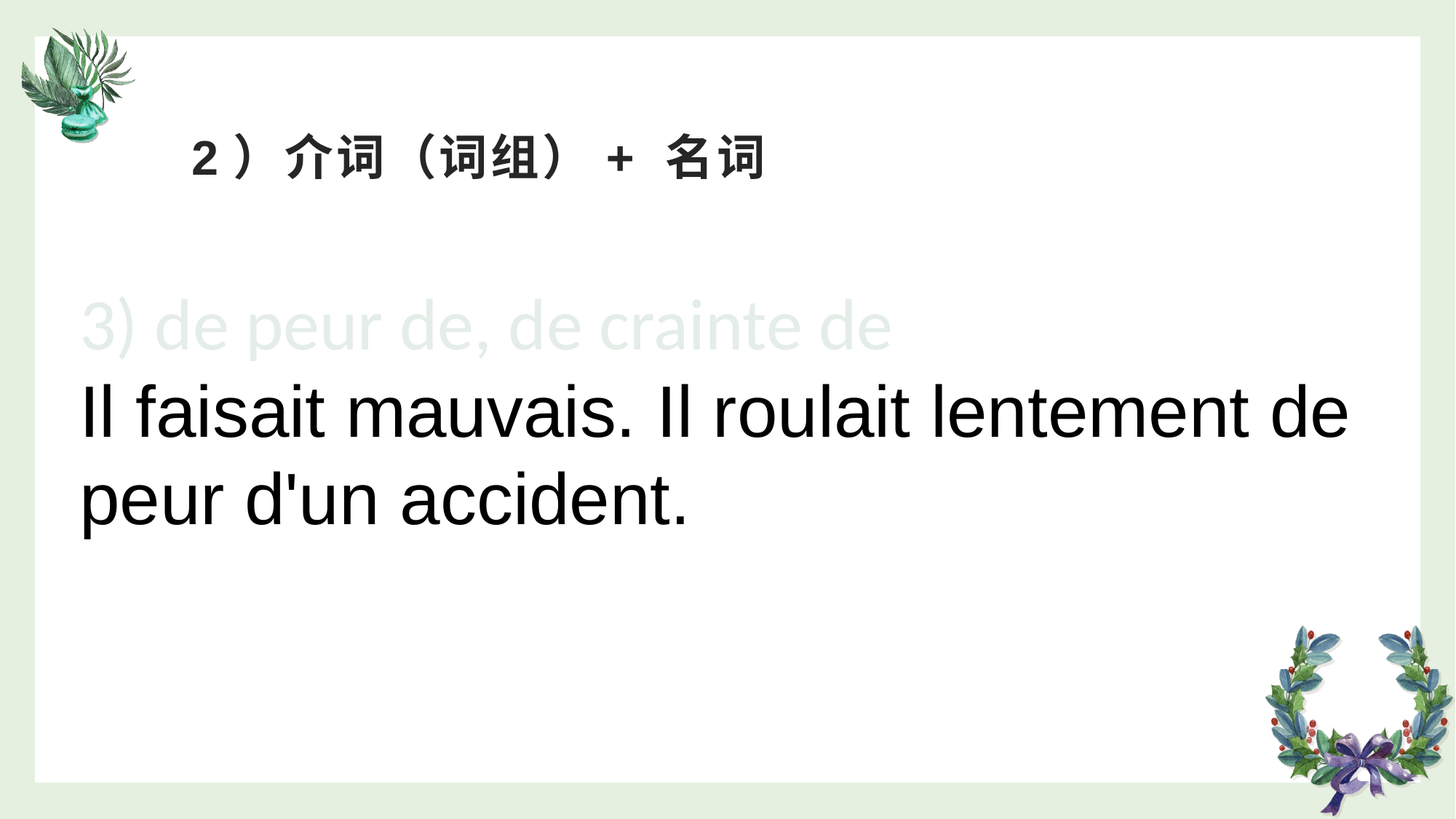

# 2）介词（词组）+ 名词
3) de peur de, de crainte de
Il faisait mauvais. Il roulait lentement de peur d'un accident.